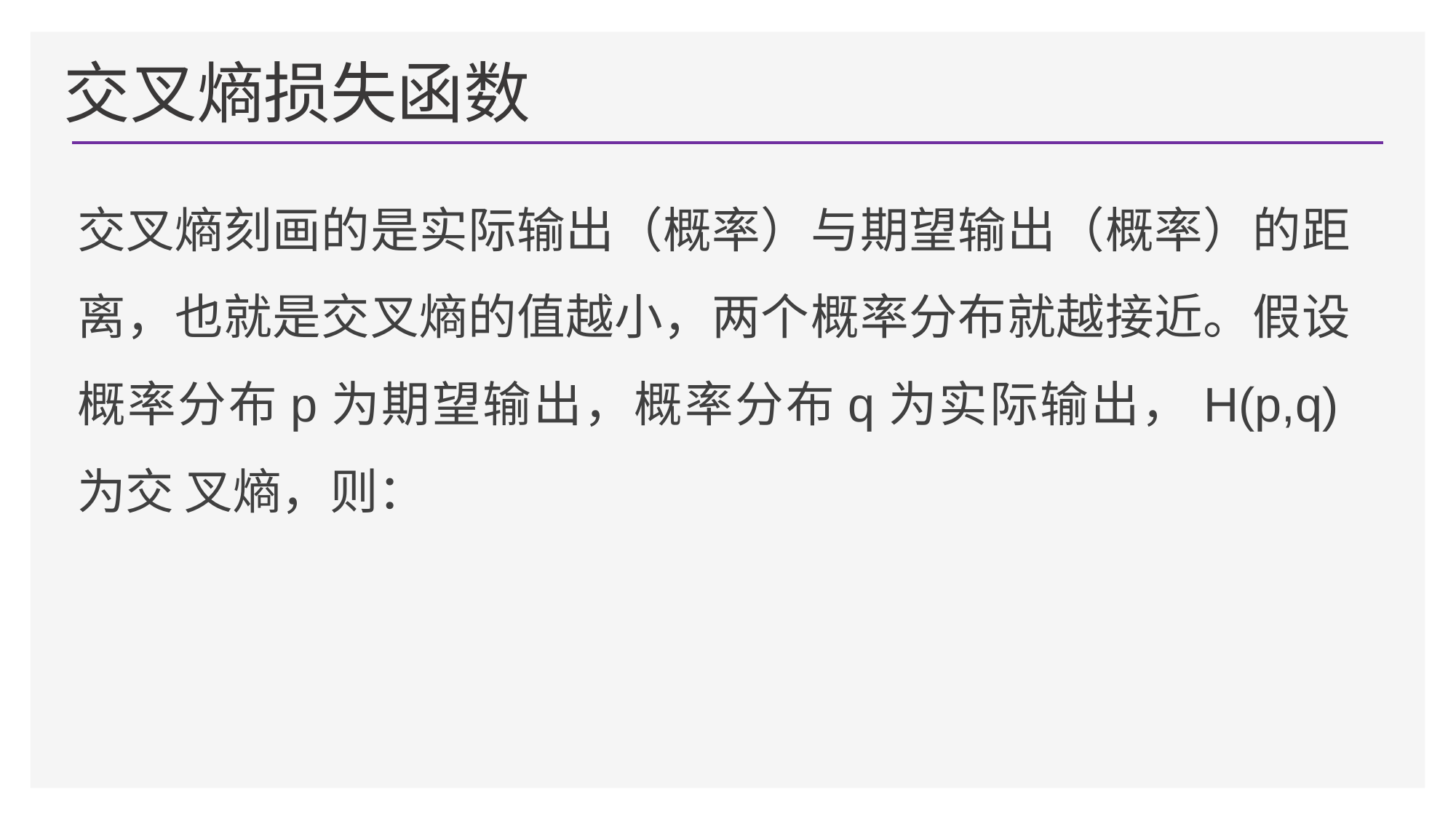

# 交叉熵损失函数
交叉熵刻画的是实际输出（概率）与期望输出（概率）的距 离，也就是交叉熵的值越小，两个概率分布就越接近。假设 概率分布p为期望输出，概率分布q为实际输出，H(p,q)为交 叉熵，则：